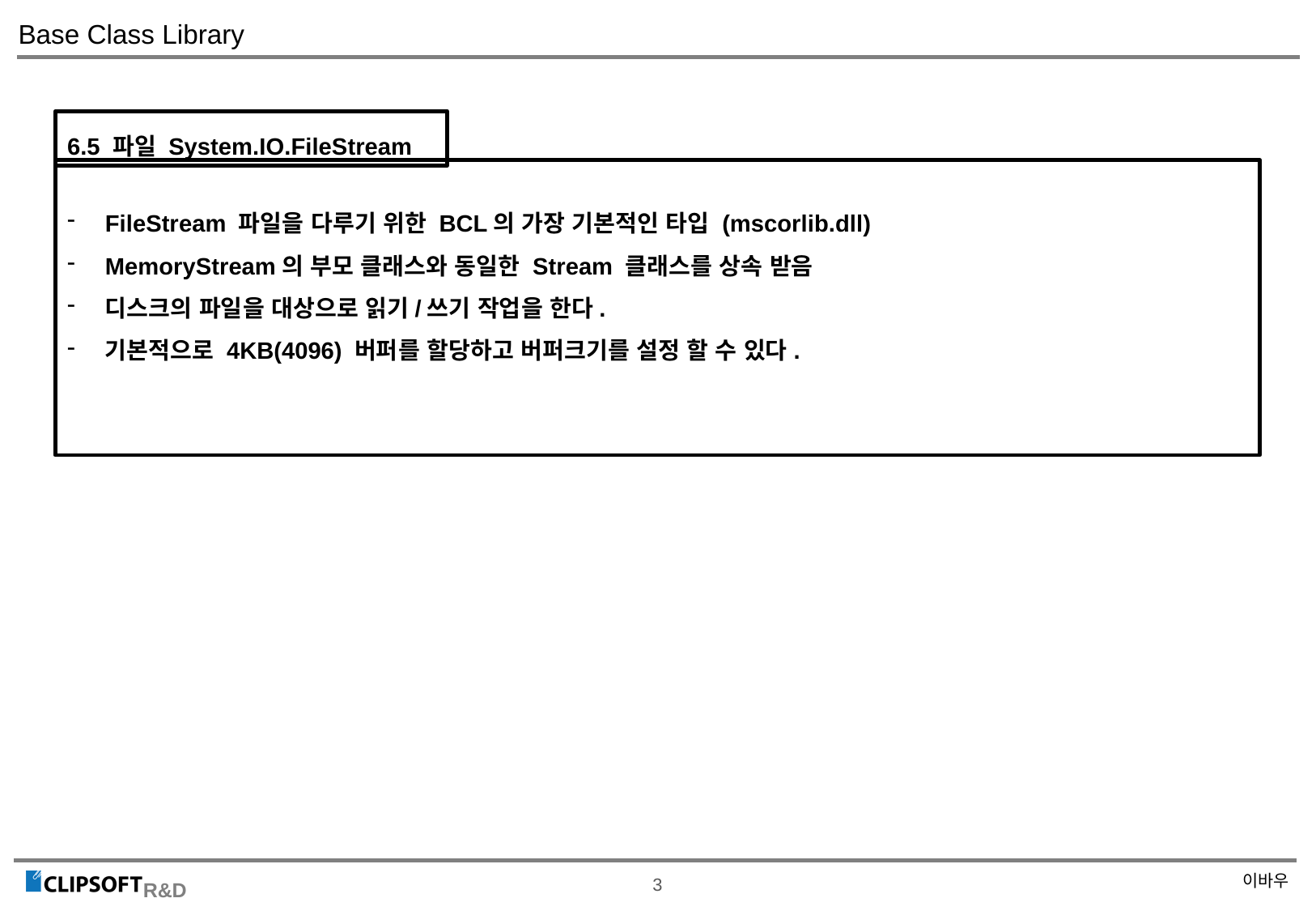

# Base Class Library
6.5 파일 System.IO.FileStream

FileStream 파일을 다루기 위한 BCL의 가장 기본적인 타입 (mscorlib.dll)
MemoryStream의 부모 클래스와 동일한 Stream 클래스를 상속 받음
디스크의 파일을 대상으로 읽기/쓰기 작업을 한다.
기본적으로 4KB(4096) 버퍼를 할당하고 버퍼크기를 설정 할 수 있다.

이바우